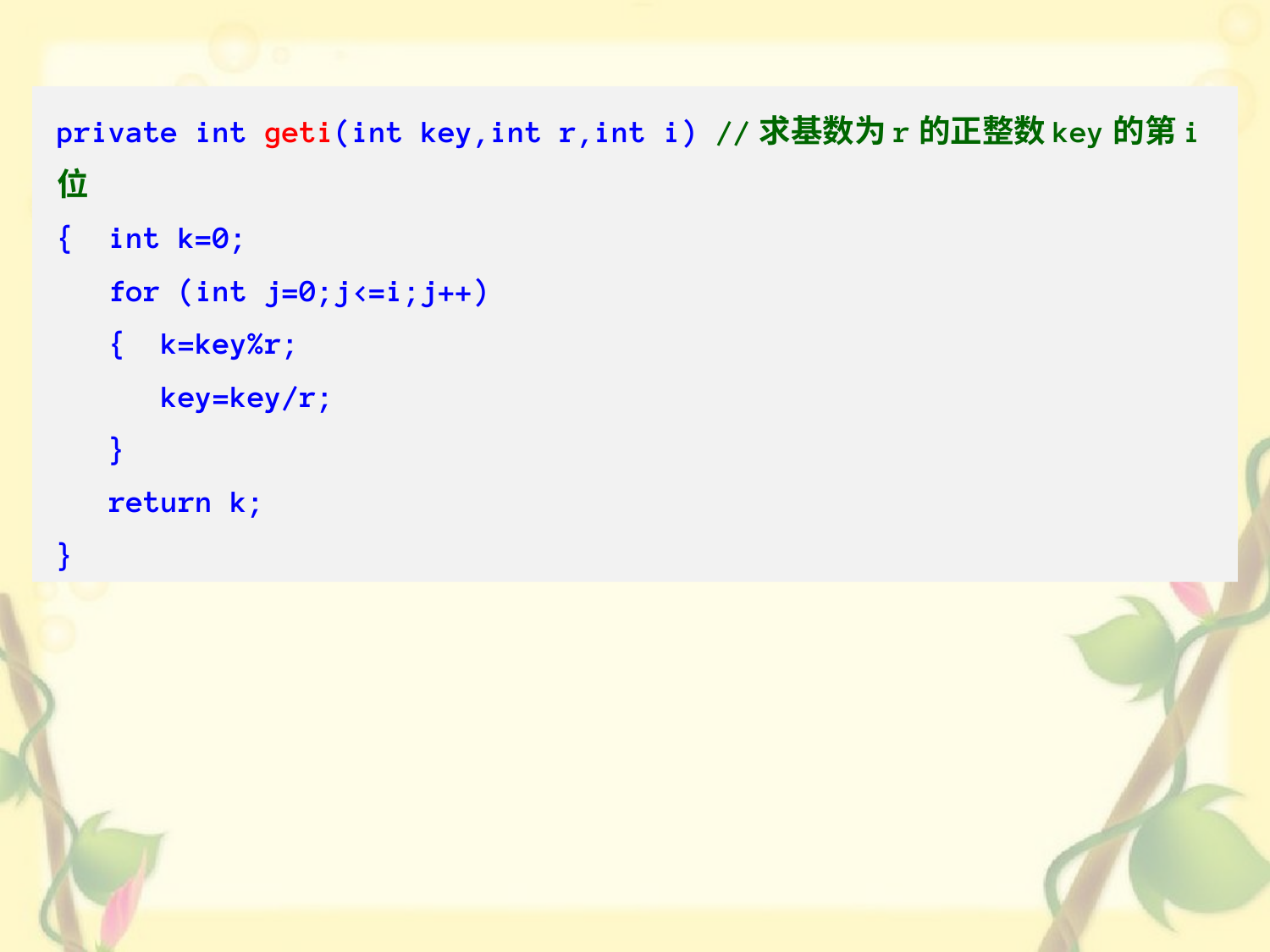

private int geti(int key,int r,int i) //求基数为r的正整数key的第i位
{  int k=0;
   for (int j=0;j<=i;j++)
   {  k=key%r;
      key=key/r;
   }
   return k;
}